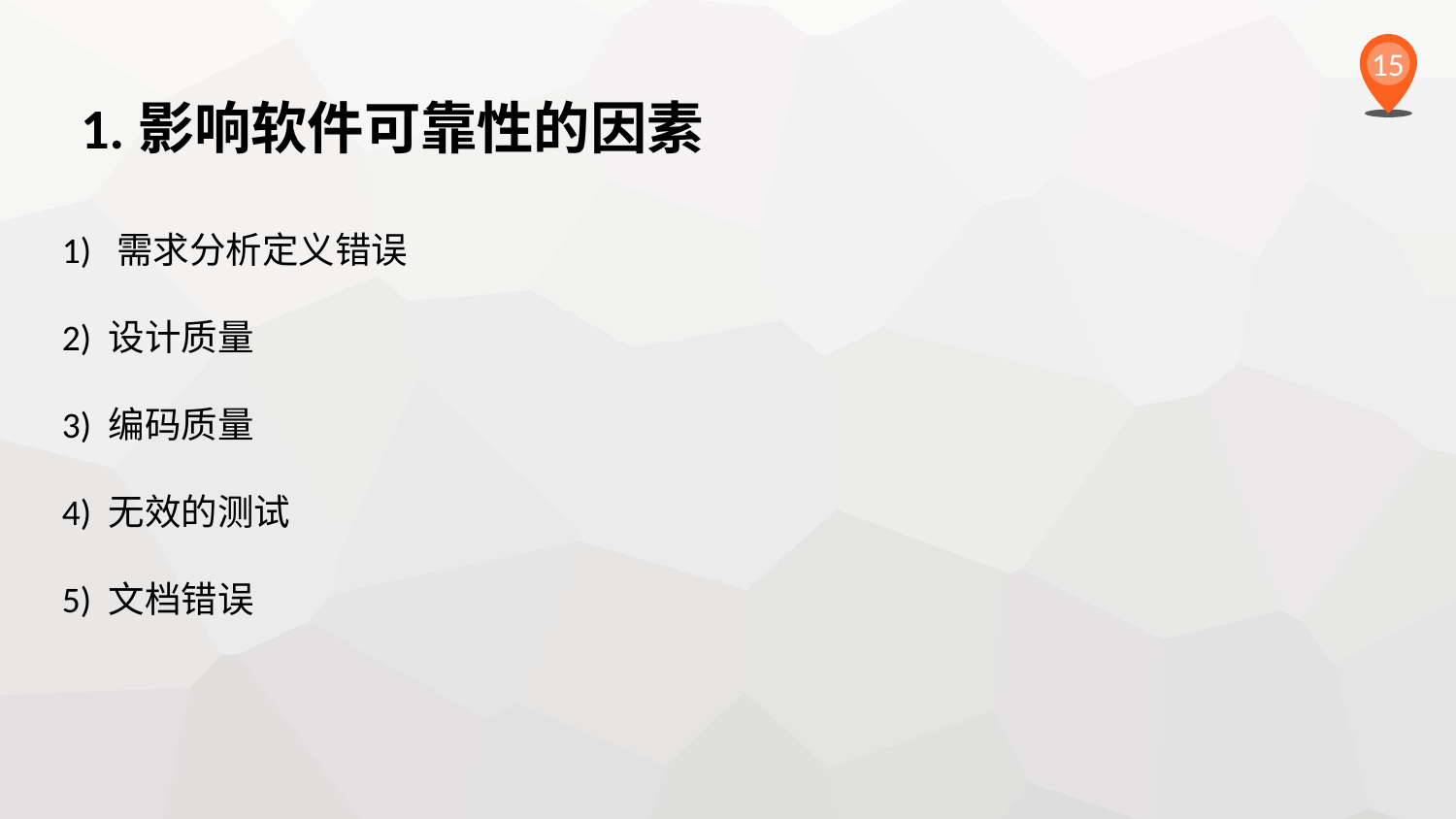

15
1.影响软件可靠性的因素
1)  需求分析定义错误
2) 设计质量
3) 编码质量
4) 无效的测试
5) 文档错误